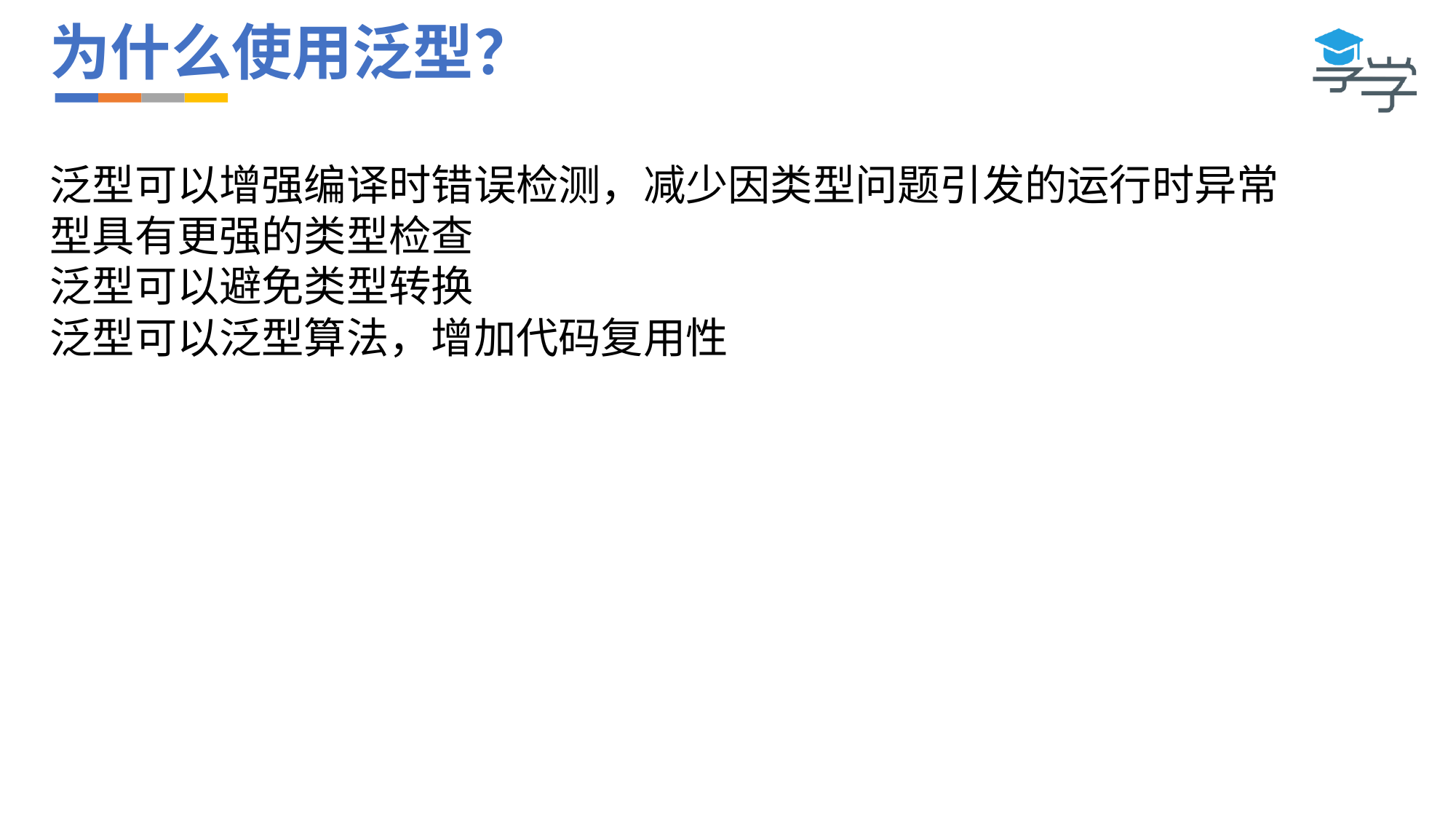

# 为什么使用泛型？
泛型可以增强编译时错误检测，减少因类型问题引发的运行时异常
型具有更强的类型检查
泛型可以避免类型转换
泛型可以泛型算法，增加代码复用性